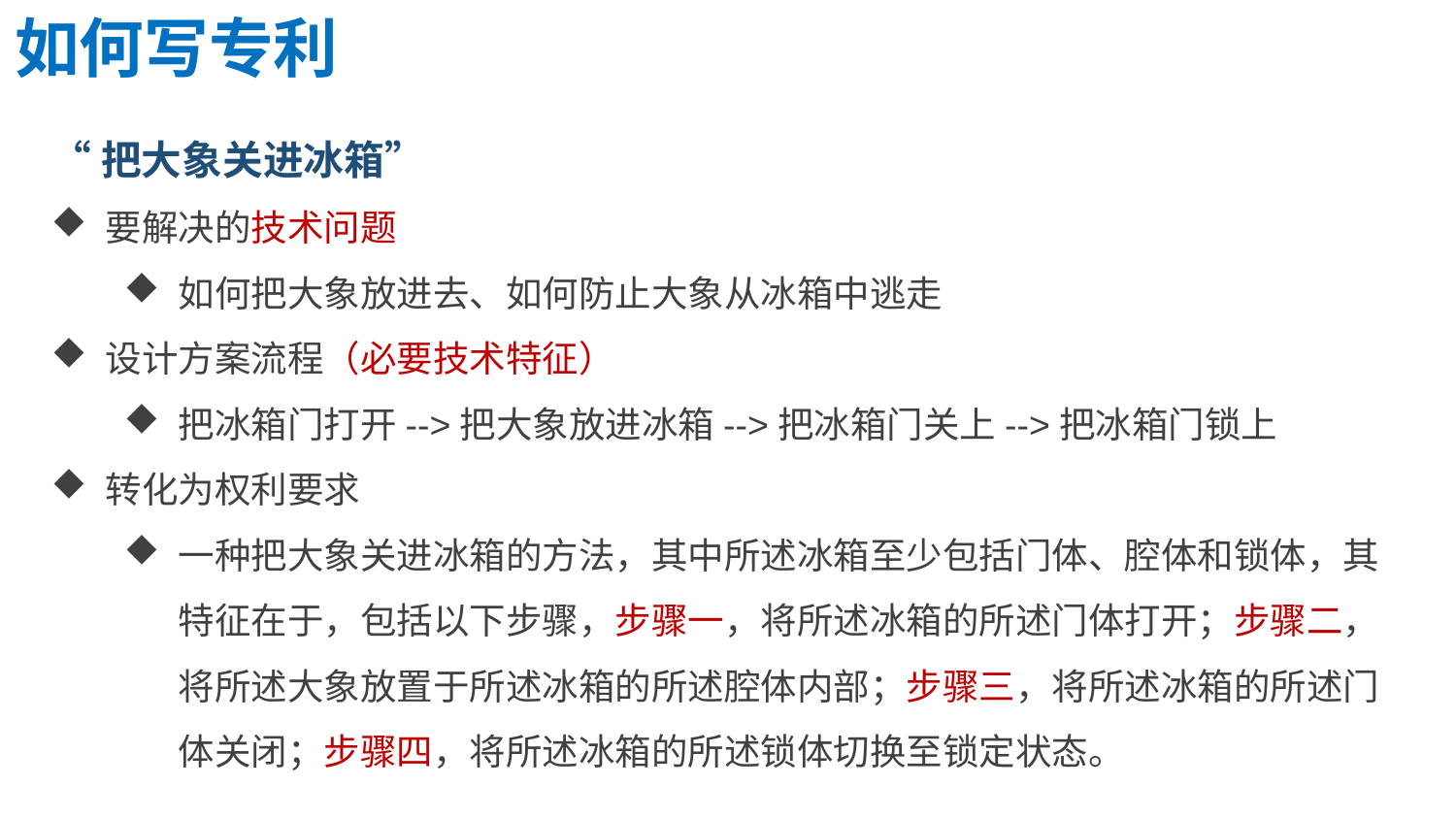

如何写专利
“把大象关进冰箱”
要解决的技术问题
如何把大象放进去、如何防止大象从冰箱中逃走
设计方案流程（必要技术特征）
把冰箱门打开-->把大象放进冰箱-->把冰箱门关上-->把冰箱门锁上
转化为权利要求
一种把大象关进冰箱的方法，其中所述冰箱至少包括门体、腔体和锁体，其特征在于，包括以下步骤，步骤一，将所述冰箱的所述门体打开；步骤二，将所述大象放置于所述冰箱的所述腔体内部；步骤三，将所述冰箱的所述门体关闭；步骤四，将所述冰箱的所述锁体切换至锁定状态。